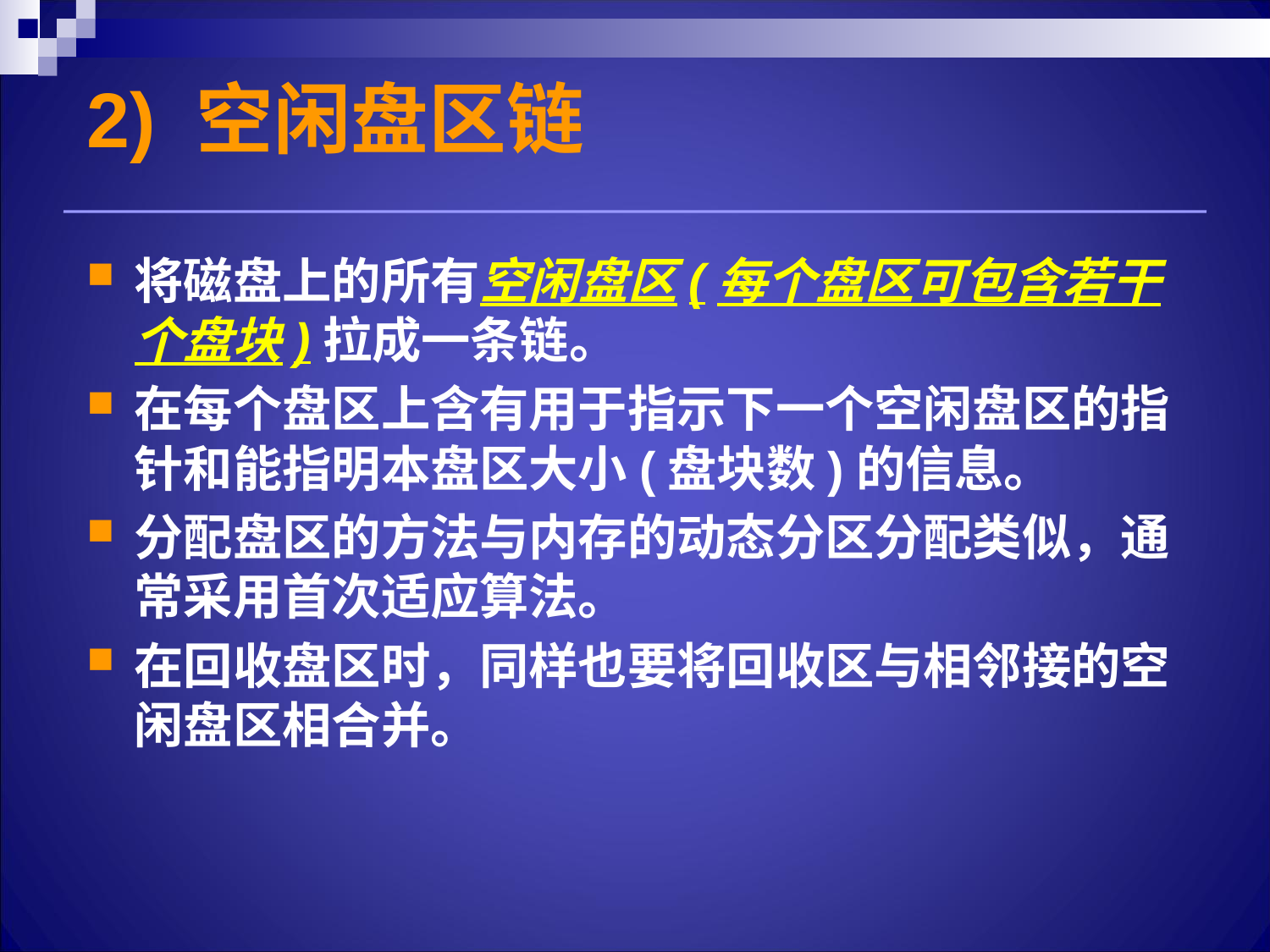

2) 空闲盘区链
将磁盘上的所有空闲盘区(每个盘区可包含若干个盘块)拉成一条链。
在每个盘区上含有用于指示下一个空闲盘区的指针和能指明本盘区大小(盘块数)的信息。
分配盘区的方法与内存的动态分区分配类似，通常采用首次适应算法。
在回收盘区时，同样也要将回收区与相邻接的空闲盘区相合并。